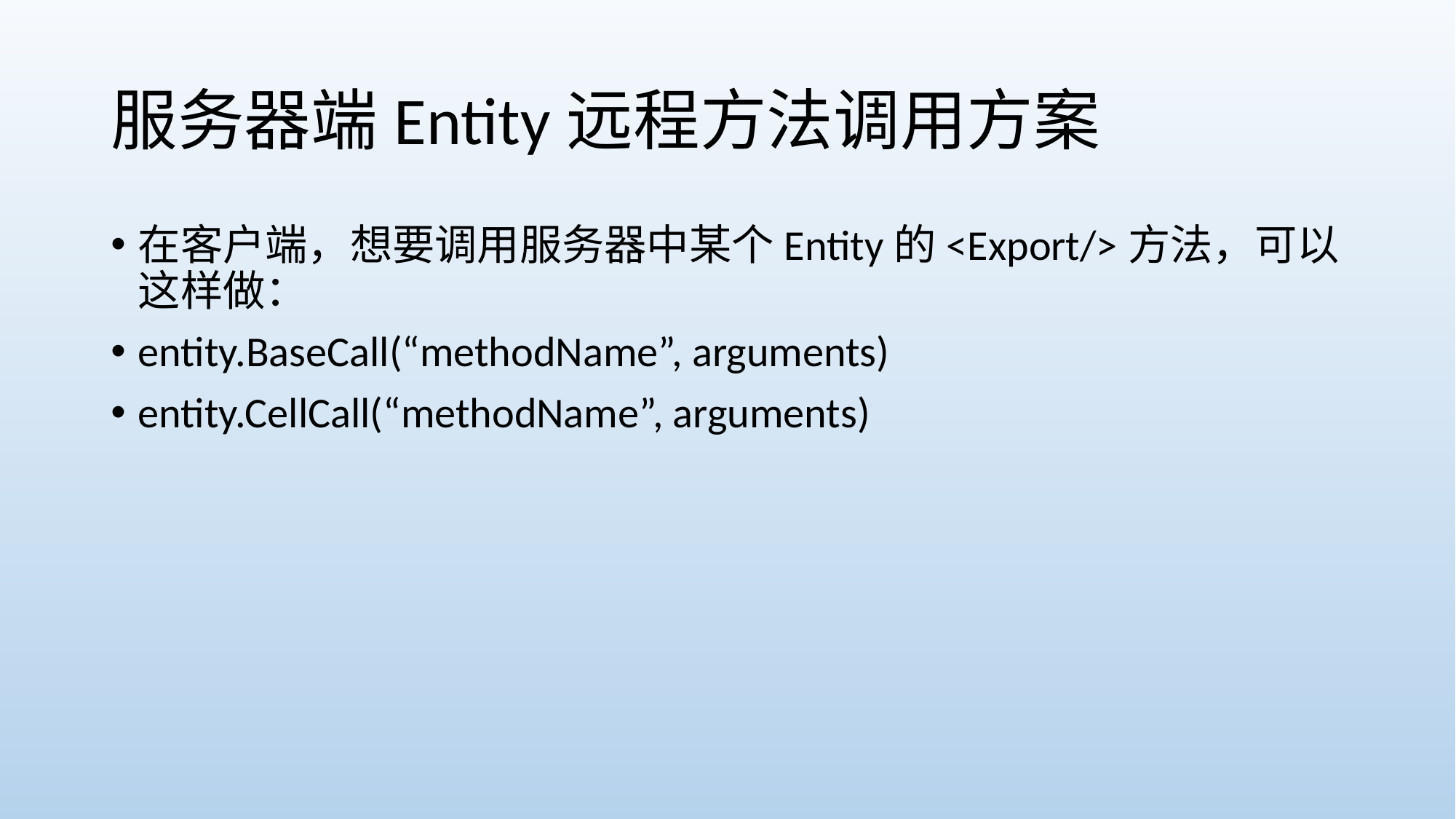

# 服务器端Entity远程方法调用方案
在客户端，想要调用服务器中某个Entity的<Export/>方法，可以这样做：
entity.BaseCall(“methodName”, arguments)
entity.CellCall(“methodName”, arguments)